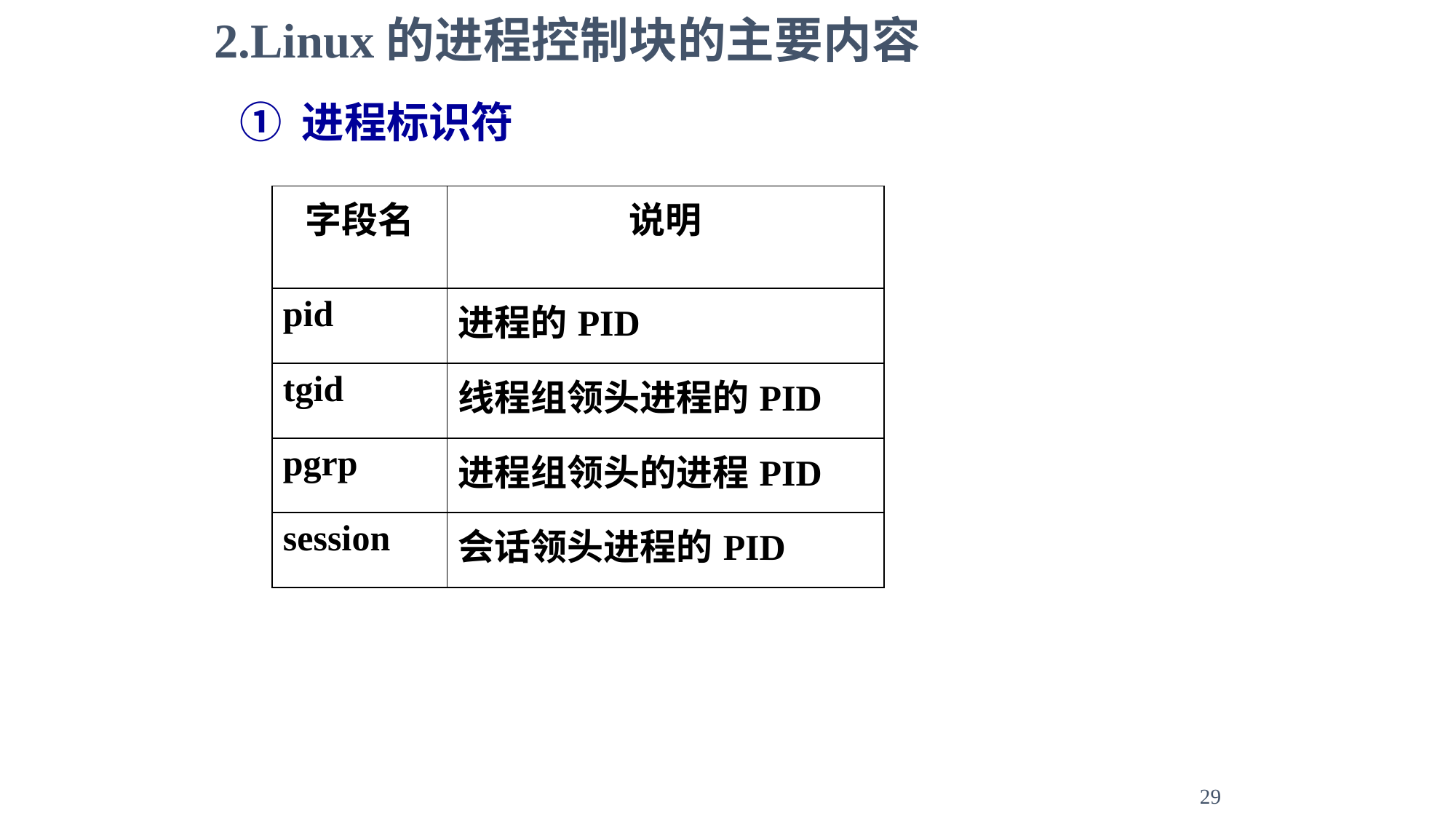

2.Linux的进程控制块的主要内容
① 进程标识符
| 字段名 | 说明 |
| --- | --- |
| pid | 进程的PID |
| tgid | 线程组领头进程的PID |
| pgrp | 进程组领头的进程PID |
| session | 会话领头进程的PID |
29